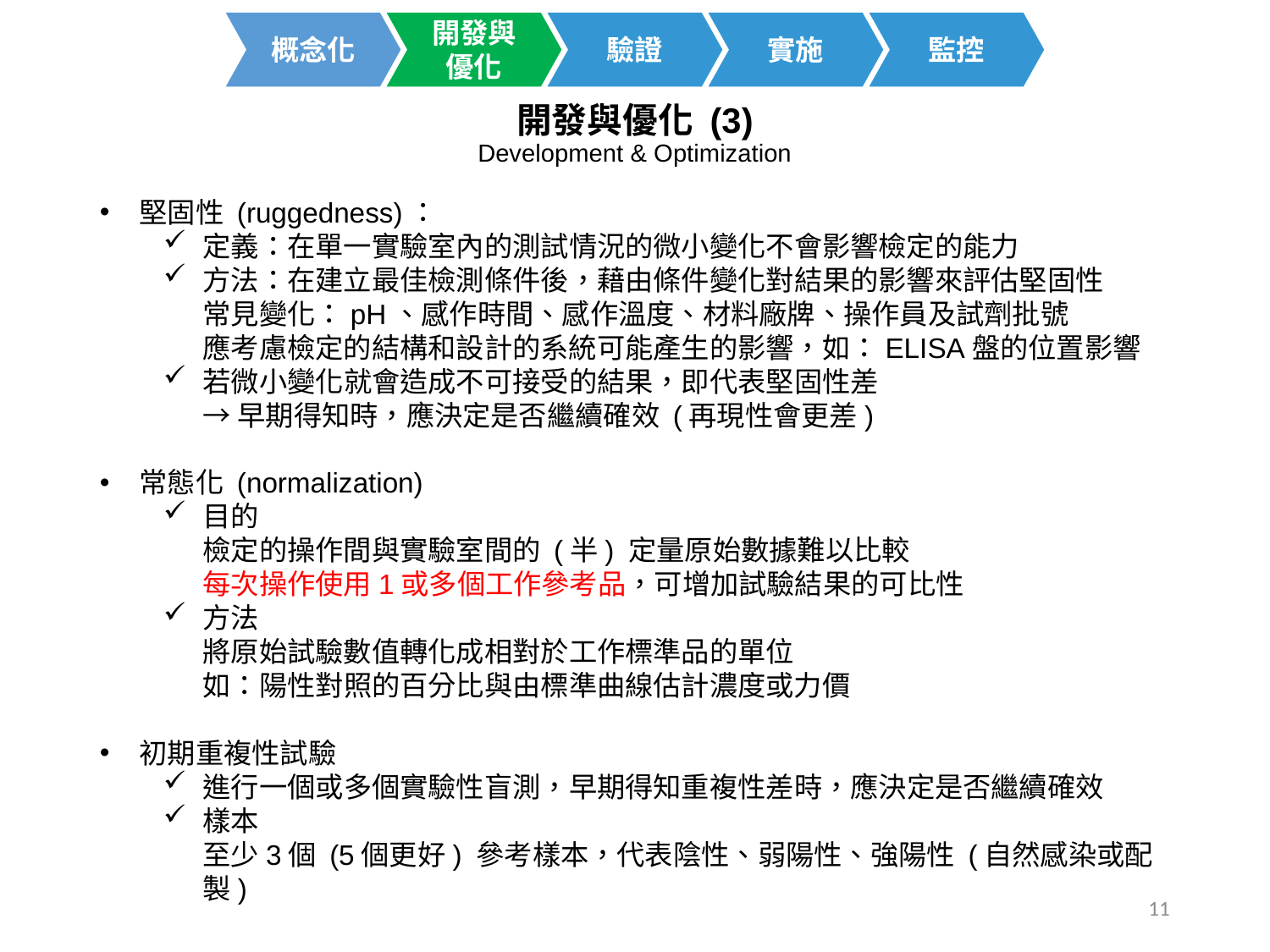

開發與
優化

概念化
驗證
實施
監控
開發與優化 (3)
Development & Optimization
堅固性 (ruggedness)：
定義：在單一實驗室內的測試情況的微小變化不會影響檢定的能力
方法：在建立最佳檢測條件後，藉由條件變化對結果的影響來評估堅固性
常見變化：pH、感作時間、感作溫度、材料廠牌、操作員及試劑批號
應考慮檢定的結構和設計的系統可能產生的影響，如：ELISA盤的位置影響
若微小變化就會造成不可接受的結果，即代表堅固性差
→ 早期得知時，應決定是否繼續確效 (再現性會更差)
常態化 (normalization)
目的
檢定的操作間與實驗室間的 (半) 定量原始數據難以比較
每次操作使用1或多個工作參考品，可增加試驗結果的可比性
方法
將原始試驗數值轉化成相對於工作標準品的單位
如：陽性對照的百分比與由標準曲線估計濃度或力價

初期重複性試驗
進行一個或多個實驗性盲測，早期得知重複性差時，應決定是否繼續確效
樣本
至少3個 (5個更好) 參考樣本，代表陰性、弱陽性、強陽性 (自然感染或配製)
11